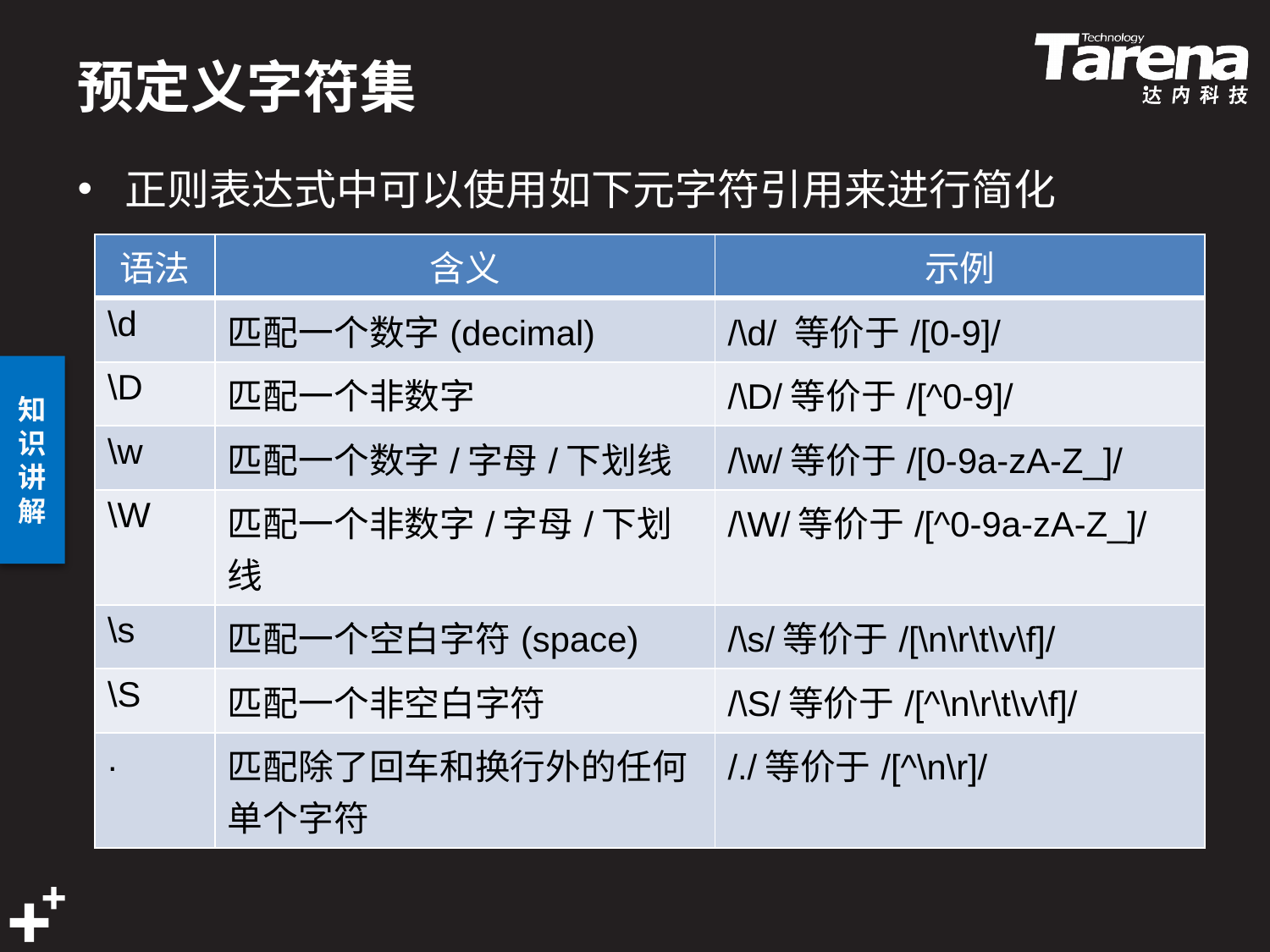

# 预定义字符集
正则表达式中可以使用如下元字符引用来进行简化
| 语法 | 含义 | 示例 |
| --- | --- | --- |
| \d | 匹配一个数字(decimal) | /\d/ 等价于/[0-9]/ |
| \D | 匹配一个非数字 | /\D/等价于/[^0-9]/ |
| \w | 匹配一个数字/字母/下划线 | /\w/等价于/[0-9a-zA-Z\_]/ |
| \W | 匹配一个非数字/字母/下划线 | /\W/等价于/[^0-9a-zA-Z\_]/ |
| \s | 匹配一个空白字符(space) | /\s/等价于/[\n\r\t\v\f]/ |
| \S | 匹配一个非空白字符 | /\S/等价于/[^\n\r\t\v\f]/ |
| . | 匹配除了回车和换行外的任何单个字符 | /./等价于/[^\n\r]/ |